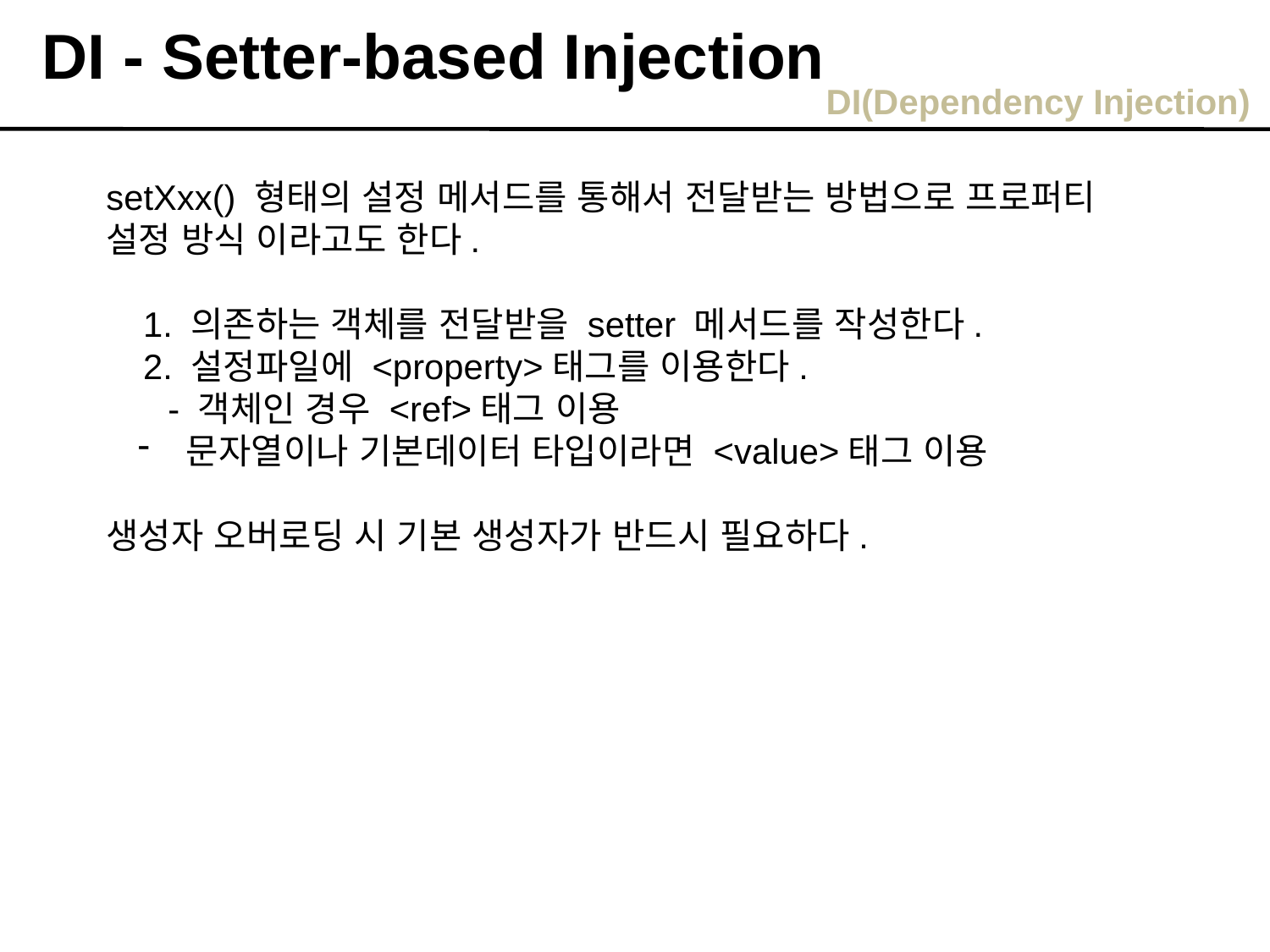

DI - Setter-based Injection
DI(Dependency Injection)
setXxx() 형태의 설정 메서드를 통해서 전달받는 방법으로 프로퍼티
설정 방식 이라고도 한다.

1. 의존하는 객체를 전달받을 setter 메서드를 작성한다.
2. 설정파일에 <property>태그를 이용한다.
- 객체인 경우 <ref>태그 이용
 문자열이나 기본데이터 타입이라면 <value>태그 이용

생성자 오버로딩 시 기본 생성자가 반드시 필요하다.